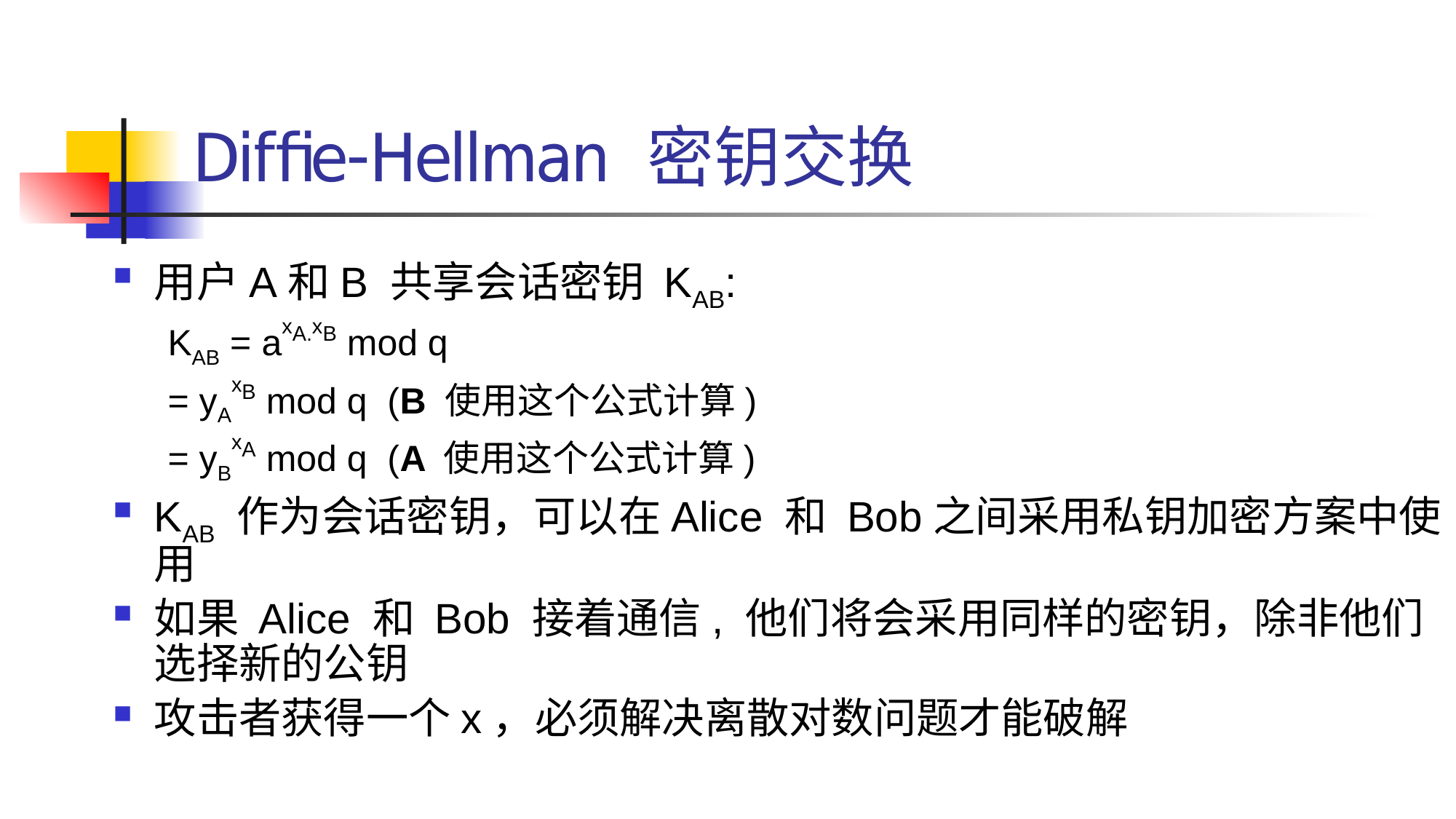

# Diffie-Hellman 密钥交换
用户A和B 共享会话密钥 KAB:
KAB = axA.xB mod q
= yAxB mod q  (B 使用这个公式计算)
= yBxA mod q  (A 使用这个公式计算)
KAB 作为会话密钥，可以在Alice 和 Bob之间采用私钥加密方案中使用
如果 Alice 和 Bob 接着通信, 他们将会采用同样的密钥，除非他们选择新的公钥
攻击者获得一个x，必须解决离散对数问题才能破解